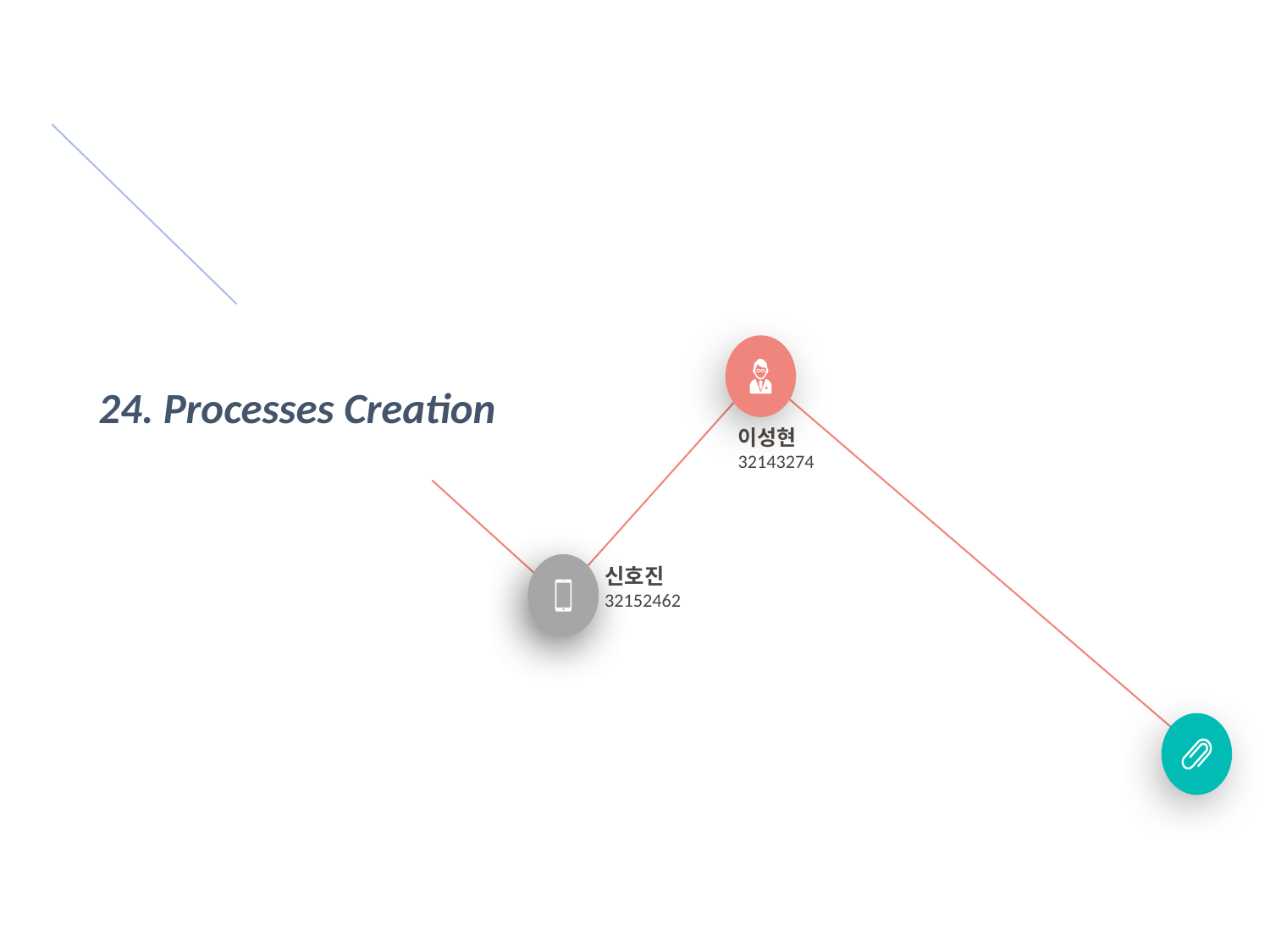

24. Processes Creation

이성현
32143274

신호진
32152462